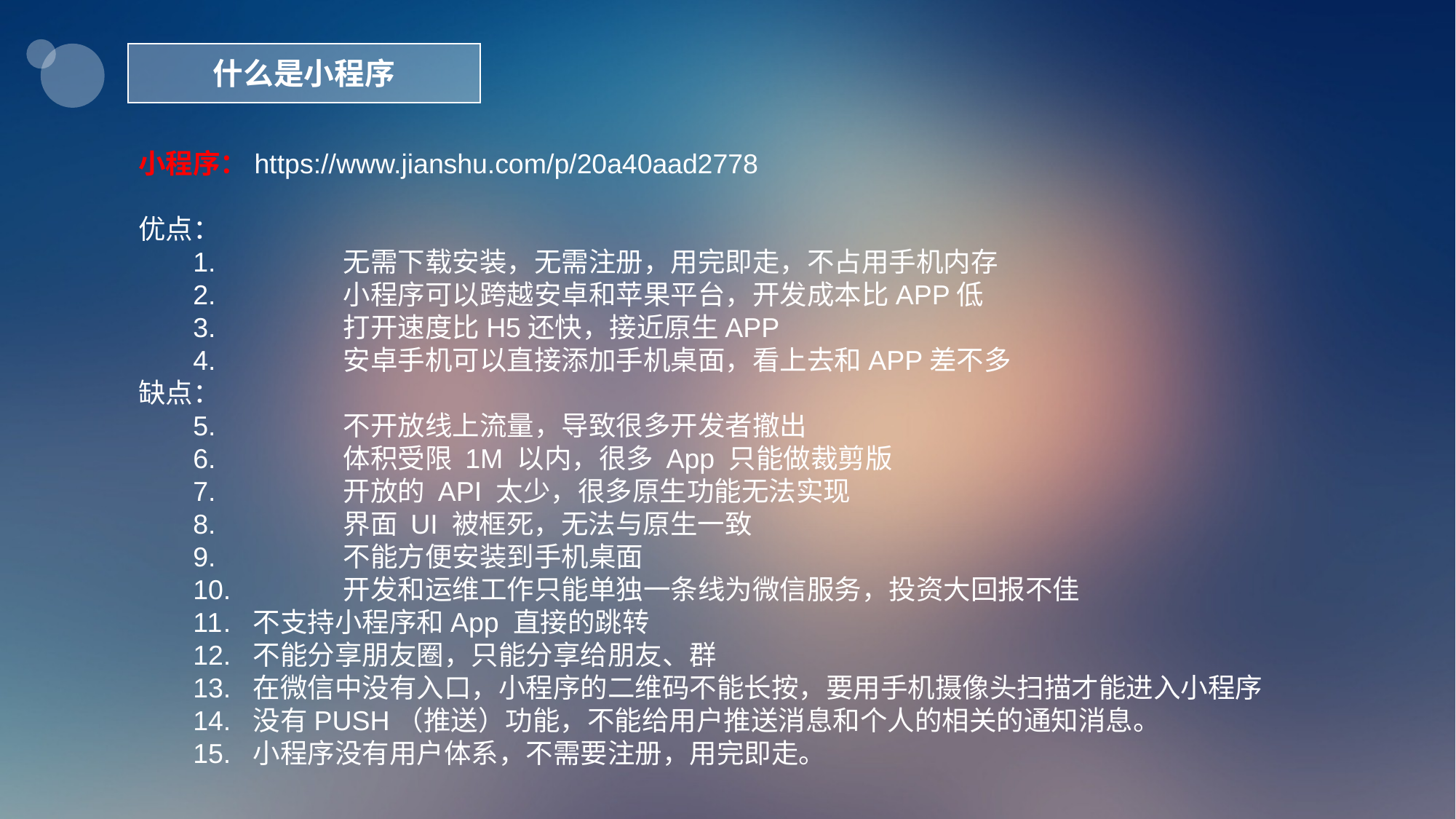

什么是小程序

小程序：https://www.jianshu.com/p/20a40aad2778

优点：
	无需下载安装，无需注册，用完即走，不占用手机内存
	小程序可以跨越安卓和苹果平台，开发成本比APP低
	打开速度比H5还快，接近原生APP
	安卓手机可以直接添加手机桌面，看上去和APP差不多
缺点：
	不开放线上流量，导致很多开发者撤出
	体积受限 1M 以内，很多 App 只能做裁剪版
	开放的 API 太少，很多原生功能无法实现
	界面 UI 被框死，无法与原生一致
	不能方便安装到手机桌面
	开发和运维工作只能单独一条线为微信服务，投资大回报不佳
  不支持小程序和App 直接的跳转
  不能分享朋友圈，只能分享给朋友、群
  在微信中没有入口，小程序的二维码不能长按，要用手机摄像头扫描才能进入小程序
  没有PUSH（推送）功能，不能给用户推送消息和个人的相关的通知消息。
  小程序没有用户体系，不需要注册，用完即走。